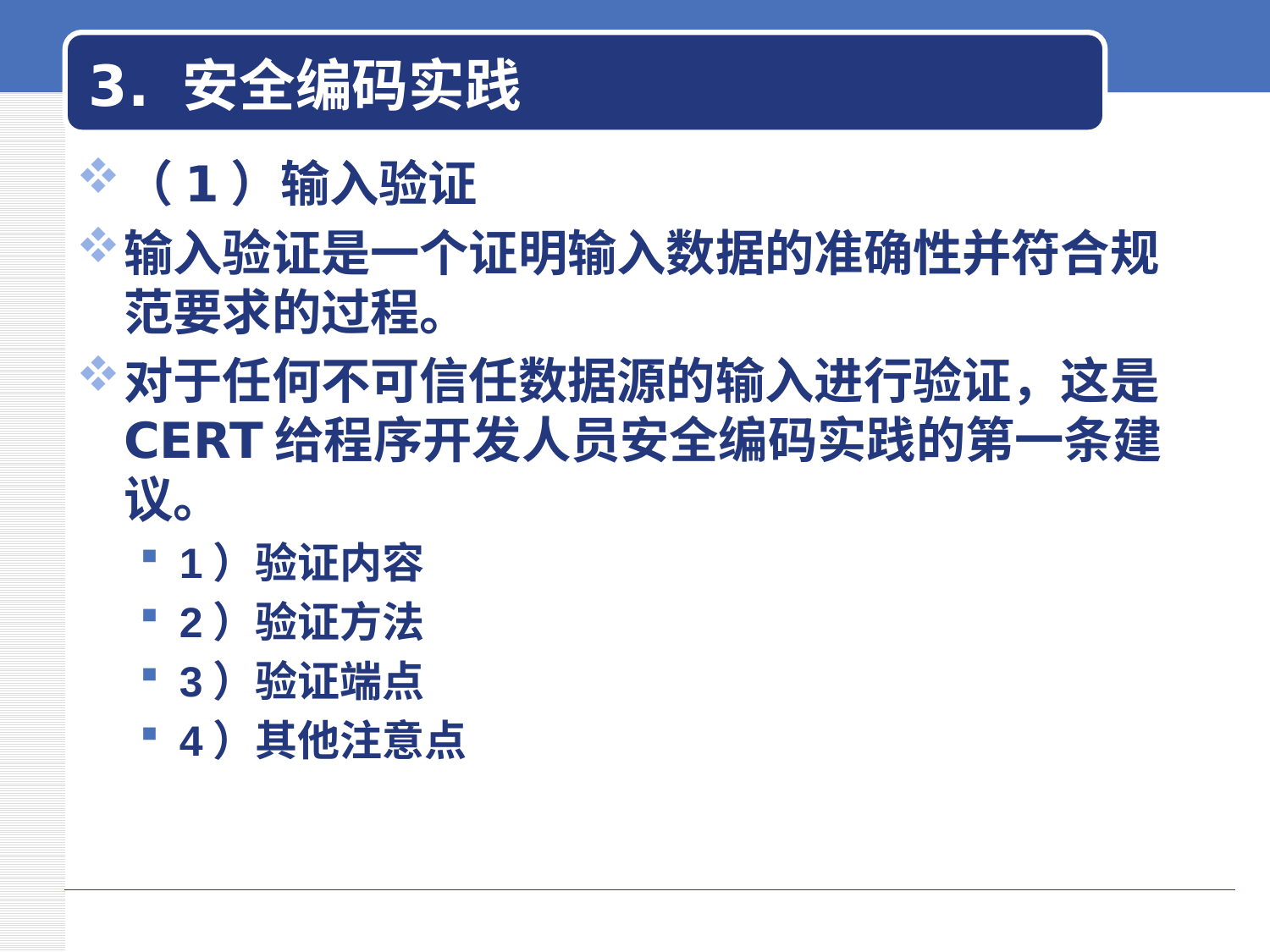

# 3. 安全编码实践
（1）输入验证
输入验证是一个证明输入数据的准确性并符合规范要求的过程。
对于任何不可信任数据源的输入进行验证，这是CERT给程序开发人员安全编码实践的第一条建议。
1）验证内容
2）验证方法
3）验证端点
4）其他注意点